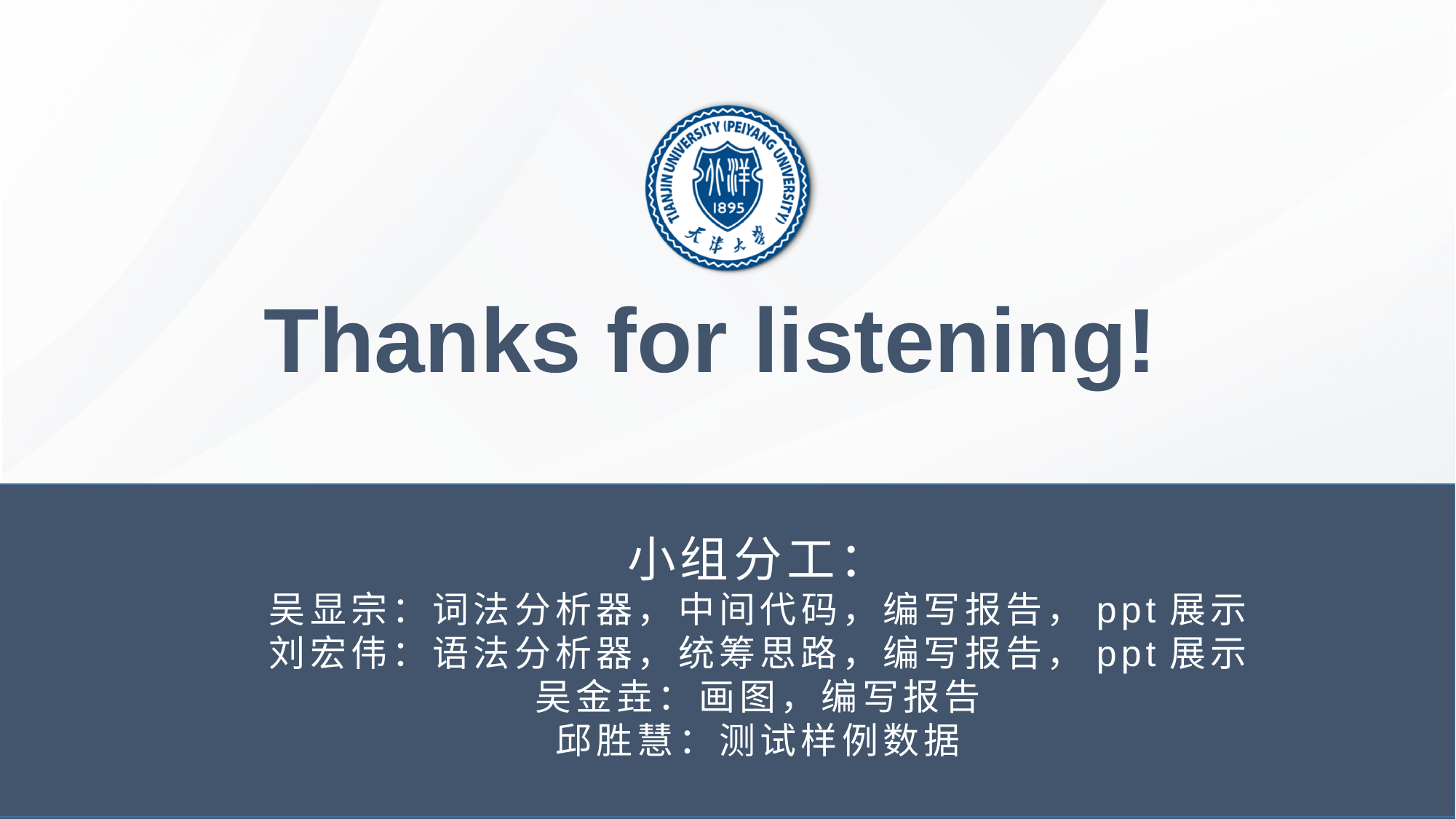

Thanks for listening!

小组分工：
吴显宗：词法分析器，中间代码，编写报告，ppt展示
刘宏伟：语法分析器，统筹思路，编写报告，ppt展示
吴金垚：画图，编写报告
邱胜慧：测试样例数据